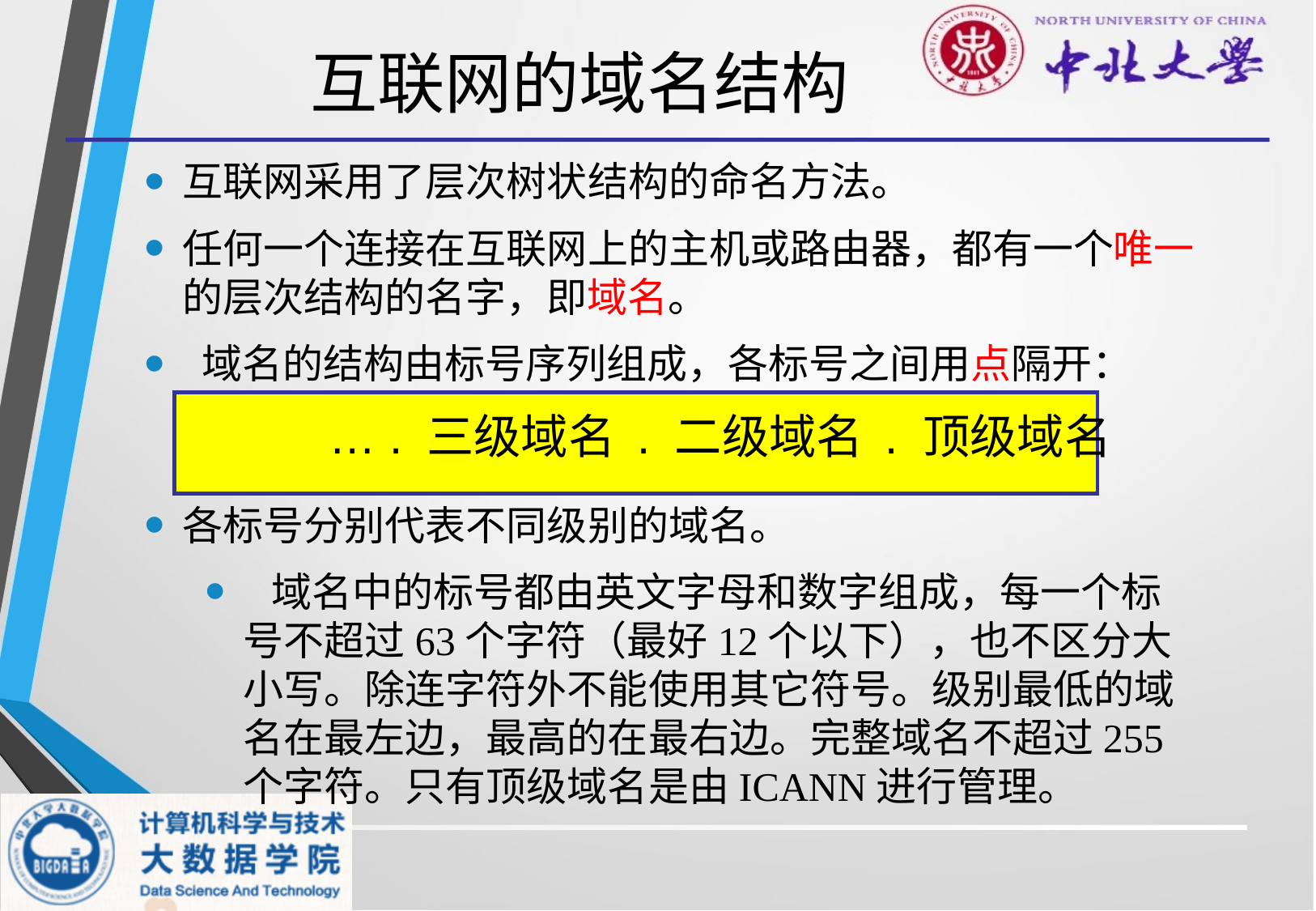

# 互联网的域名结构
互联网采用了层次树状结构的命名方法。
任何一个连接在互联网上的主机或路由器，都有一个唯一的层次结构的名字，即域名。
 域名的结构由标号序列组成，各标号之间用点隔开：
              … . 三级域名 . 二级域名 . 顶级域名
各标号分别代表不同级别的域名。
  域名中的标号都由英文字母和数字组成，每一个标号不超过63个字符（最好12个以下），也不区分大小写。除连字符外不能使用其它符号。级别最低的域名在最左边，最高的在最右边。完整域名不超过255个字符。只有顶级域名是由ICANN进行管理。

9